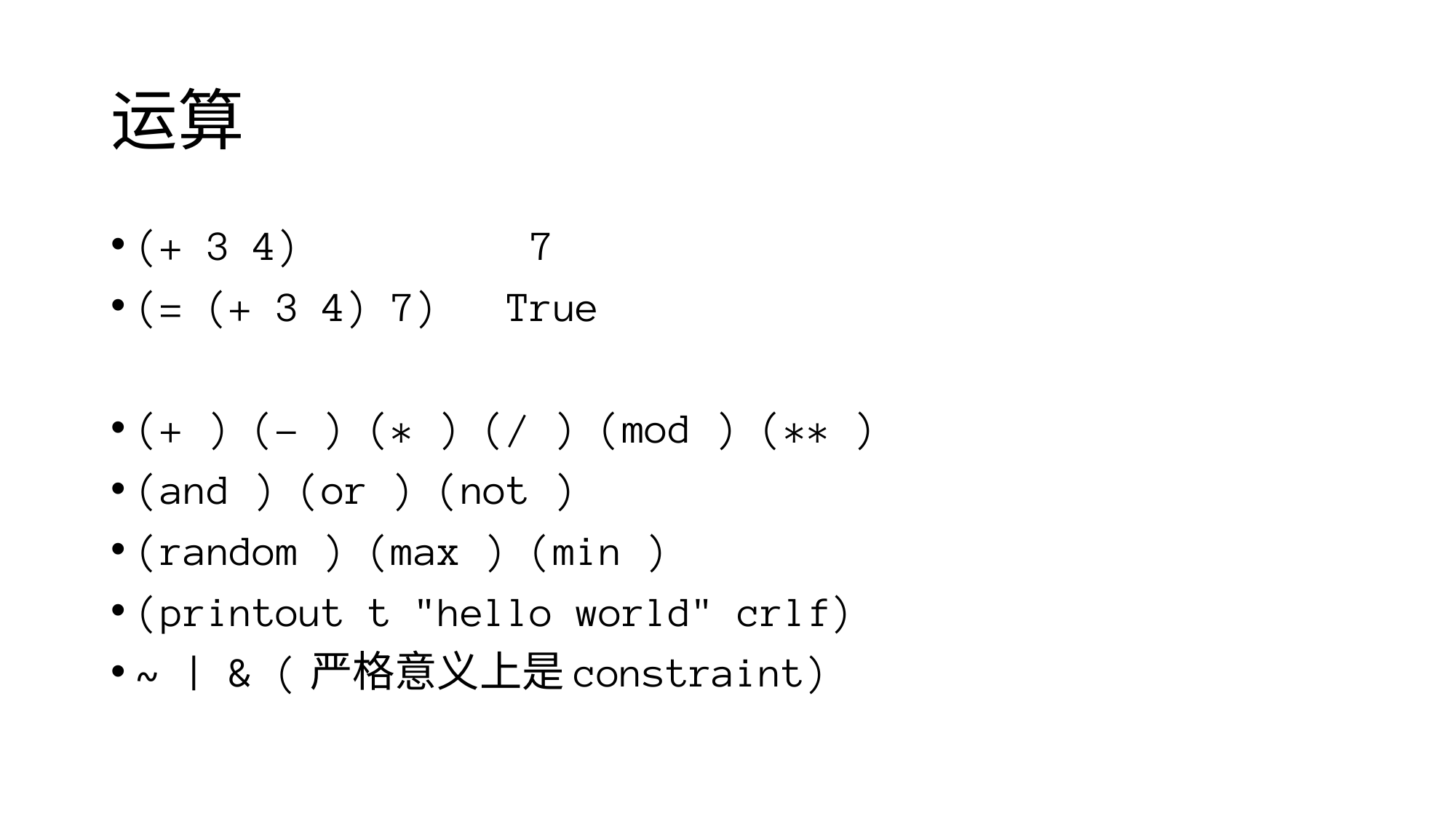

# 运算
(+ 3 4)          7
(= (+ 3 4) 7)   True

(+ ) (- ) (* ) (/ ) (mod ) (** )
(and ) (or ) (not )
(random ) (max ) (min )
(printout t "hello world" crlf)
~ | & (严格意义上是constraint)